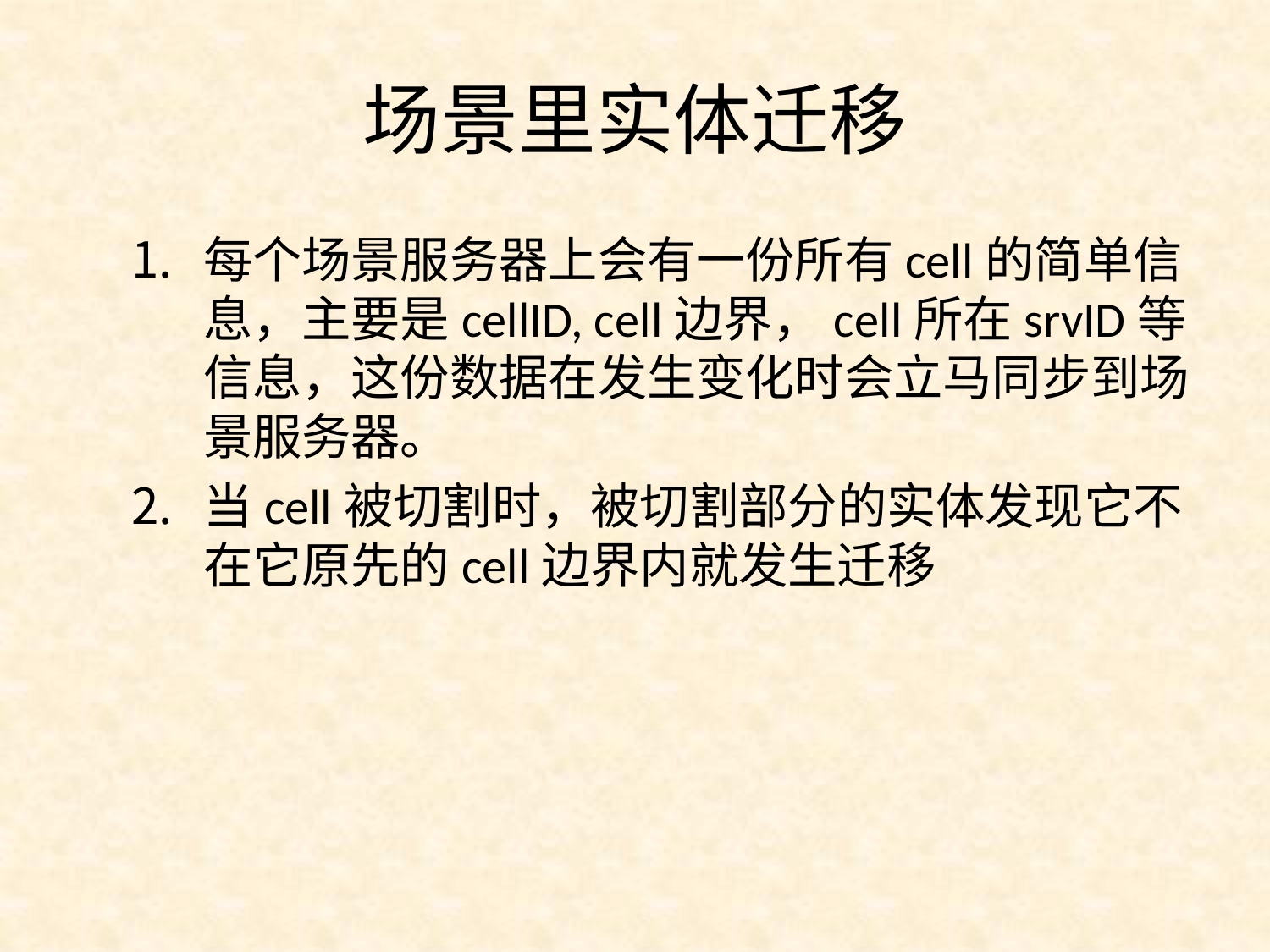

# 场景里实体迁移
每个场景服务器上会有一份所有cell的简单信息，主要是cellID, cell边界，cell所在srvID等信息，这份数据在发生变化时会立马同步到场景服务器。
当cell被切割时，被切割部分的实体发现它不在它原先的cell边界内就发生迁移